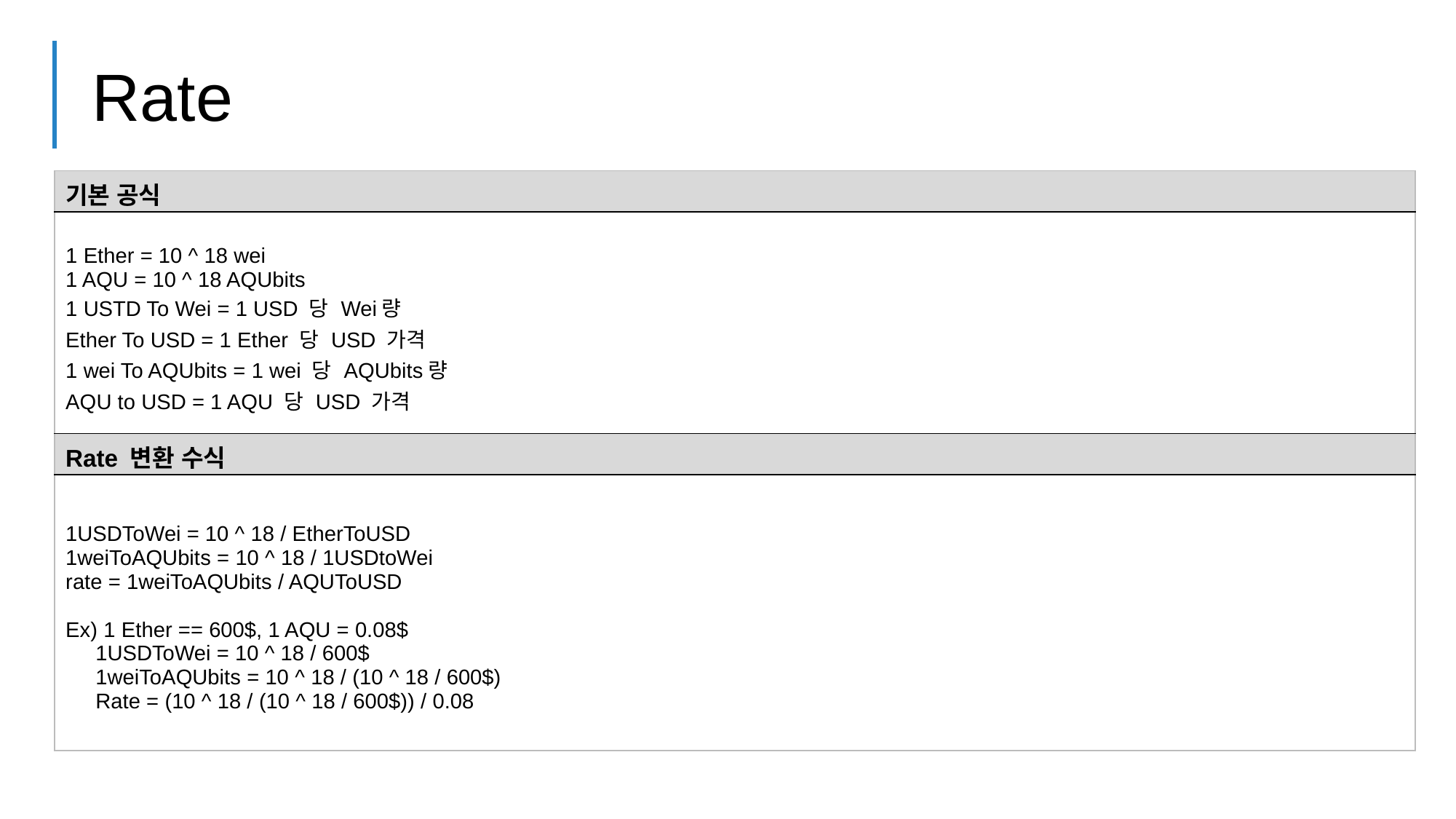

Rate
| 기본 공식 |
| --- |
| 1 Ether = 10 ^ 18 wei 1 AQU = 10 ^ 18 AQUbits 1 USTD To Wei = 1 USD 당 Wei량 Ether To USD = 1 Ether 당 USD 가격 1 wei To AQUbits = 1 wei 당 AQUbits량 AQU to USD = 1 AQU 당 USD 가격 |
| Rate 변환 수식 |
| 1USDToWei = 10 ^ 18 / EtherToUSD 1weiToAQUbits = 10 ^ 18 / 1USDtoWei rate = 1weiToAQUbits / AQUToUSD Ex) 1 Ether == 600$, 1 AQU = 0.08$ 1USDToWei = 10 ^ 18 / 600$ 1weiToAQUbits = 10 ^ 18 / (10 ^ 18 / 600$) Rate = (10 ^ 18 / (10 ^ 18 / 600$)) / 0.08 |